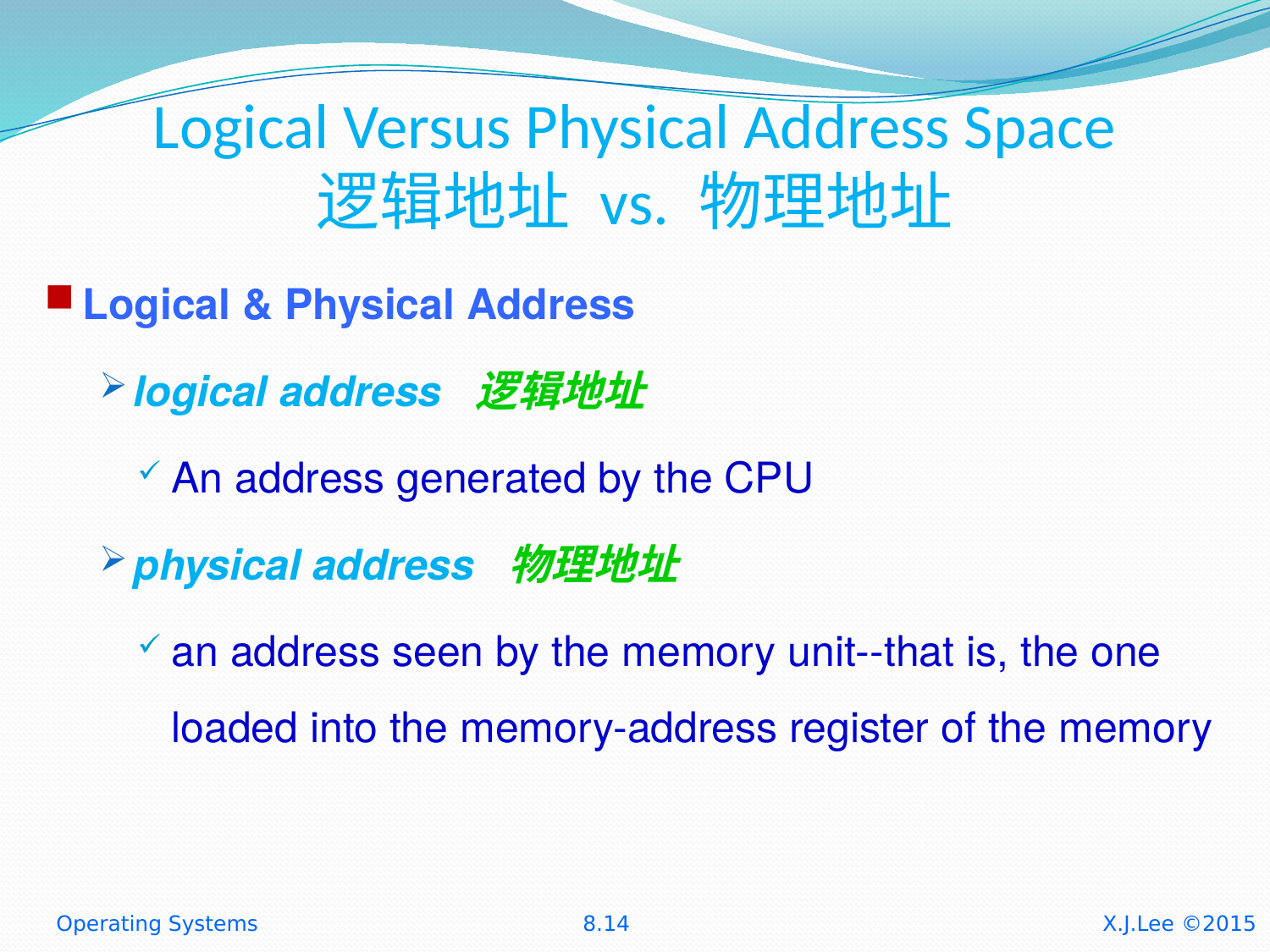

# Logical Versus Physical Address Space 逻辑地址 vs. 物理地址
Logical & Physical Address
logical address  逻辑地址
An address generated by the CPU
physical address  物理地址
an address seen by the memory unit--that is, the one loaded into the memory-address register of the memory
Operating Systems
8.14
X.J.Lee ©2015